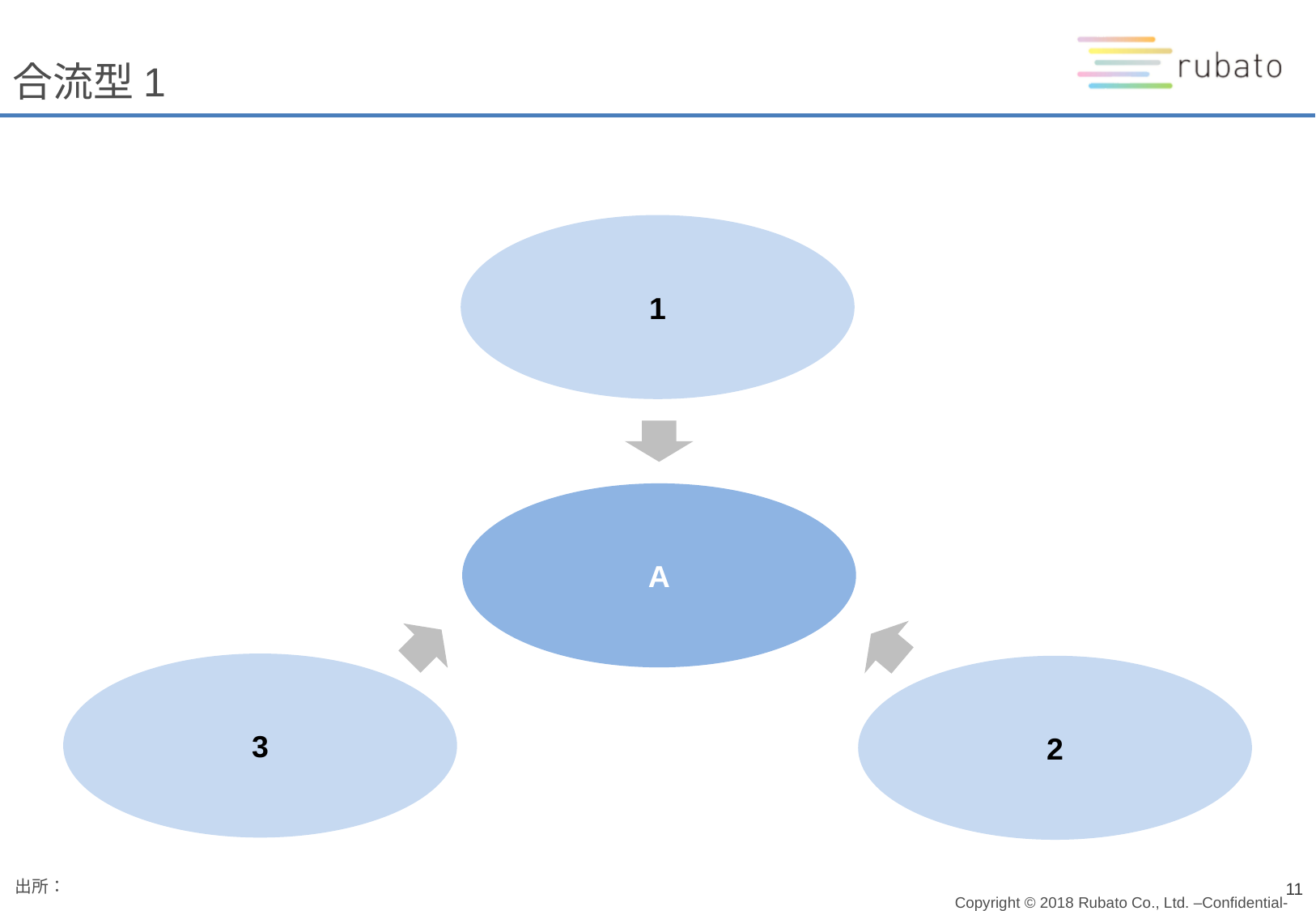

# 合流型1

1

A

3
2
出所：
11